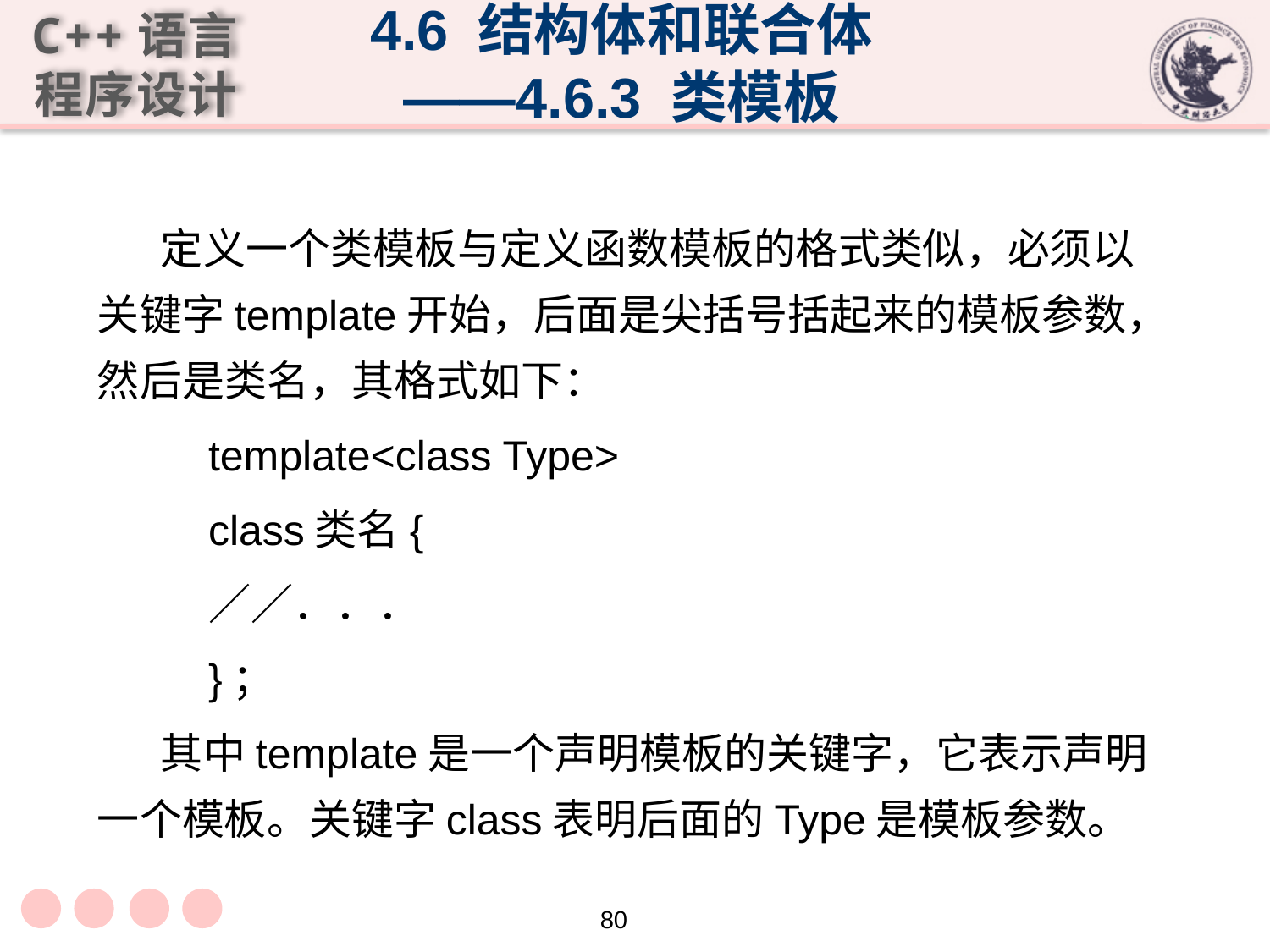

4.6 结构体和联合体
——4.6.3 类模板
定义一个类模板与定义函数模板的格式类似，必须以关键字template开始，后面是尖括号括起来的模板参数，然后是类名，其格式如下：
    template<class Type>
    class类名{
    ／／．．．
    }；
其中template是一个声明模板的关键字，它表示声明一个模板。关键字class表明后面的Type是模板参数。
80